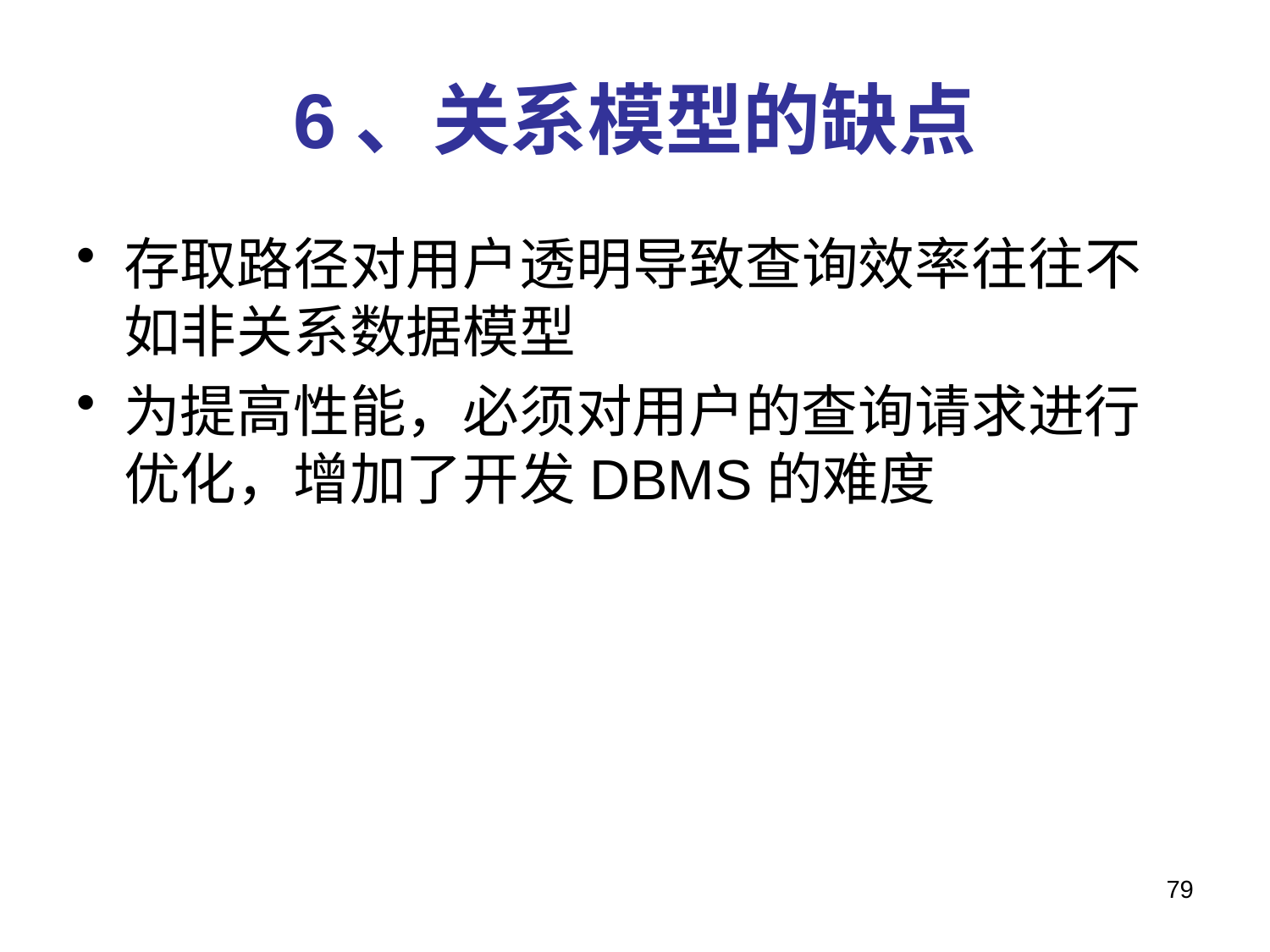

# 6、关系模型的缺点
存取路径对用户透明导致查询效率往往不如非关系数据模型
为提高性能，必须对用户的查询请求进行优化，增加了开发DBMS的难度

79